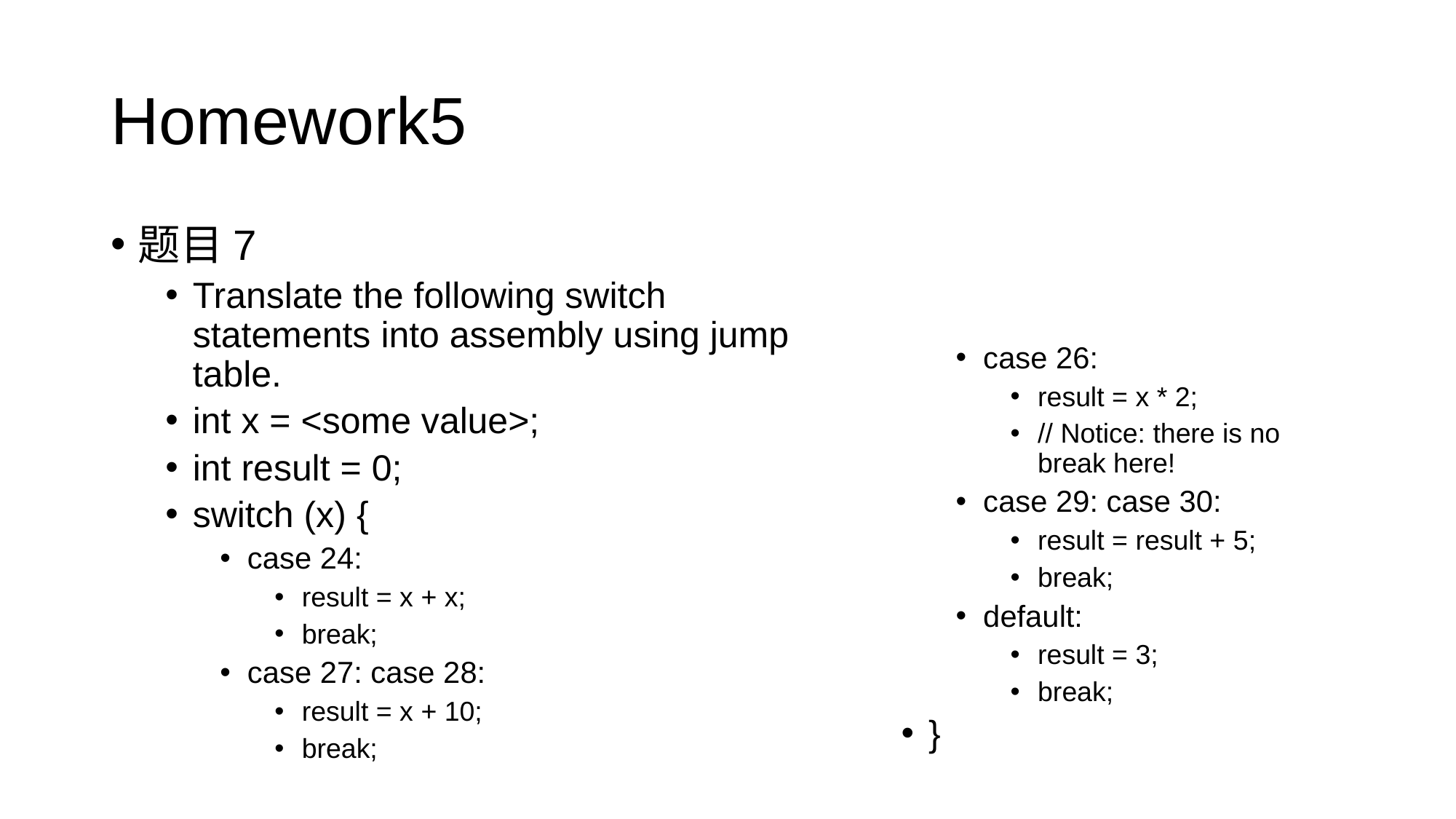

# Homework5
题目7
Translate the following switch statements into assembly using jump table.
int x = <some value>;
int result = 0;
switch (x) {
case 24:
result = x + x;
break;
case 27: case 28:
result = x + 10;
break;

case 26:
result = x * 2;
// Notice: there is no break here!
case 29: case 30:
result = result + 5;
break;
default:
result = 3;
break;
}